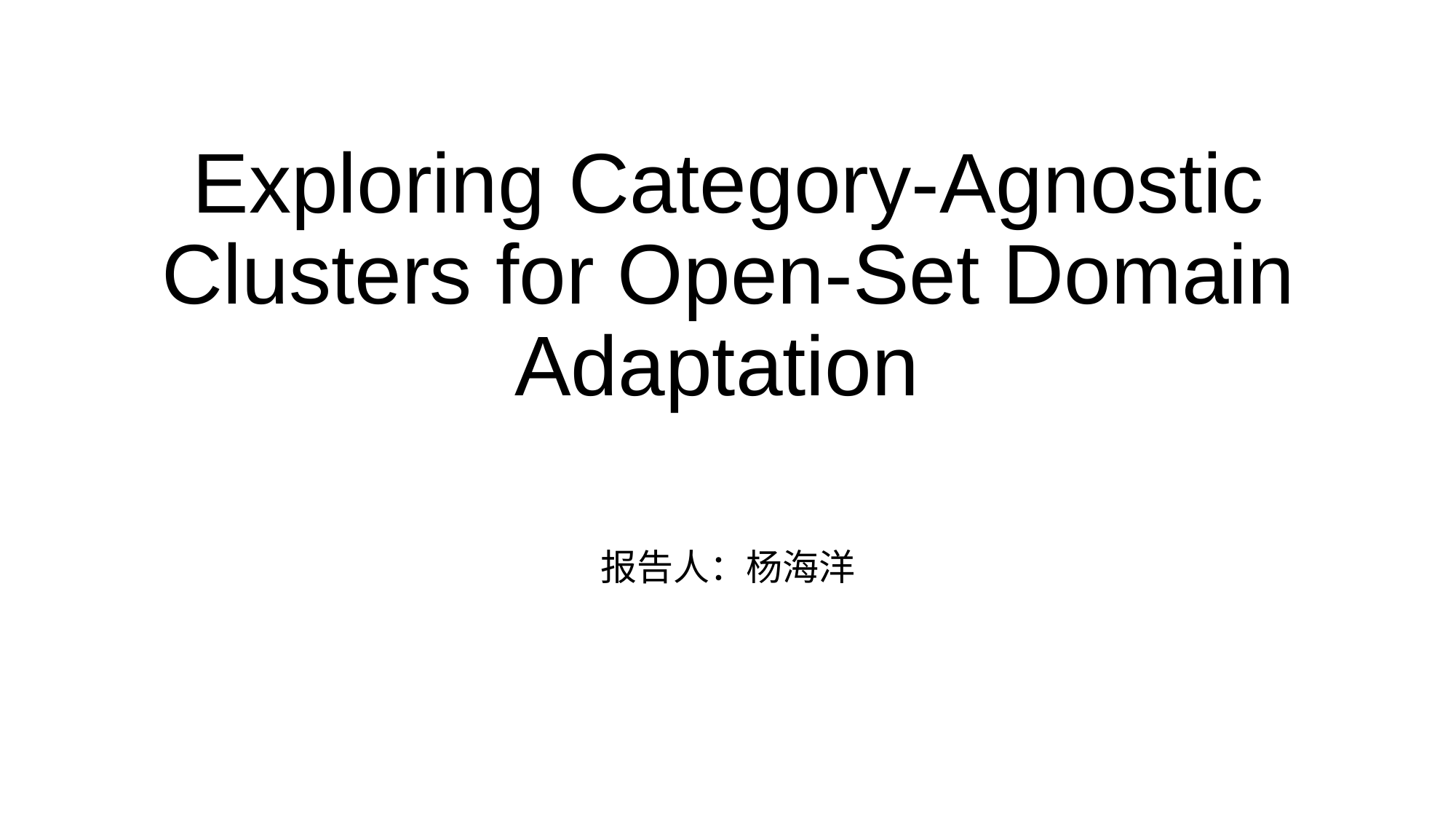

# Exploring Category-Agnostic Clusters for Open-Set Domain Adaptation

报告人：杨海洋